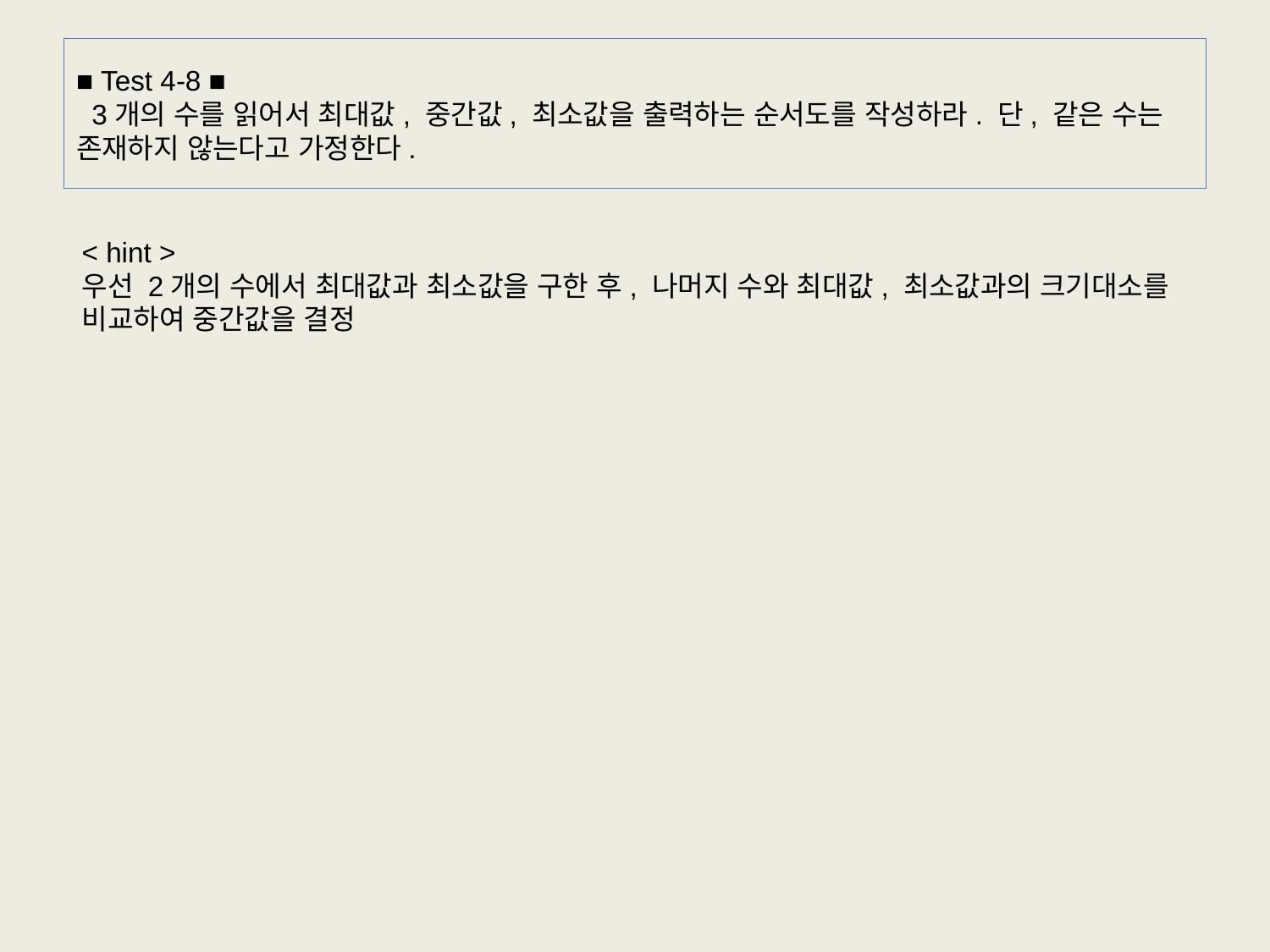

# ■ Test 4-8 ■   3개의 수를 읽어서 최대값, 중간값, 최소값을 출력하는 순서도를 작성하라. 단, 같은 수는 존재하지 않는다고 가정한다.
< hint >
우선 2개의 수에서 최대값과 최소값을 구한 후, 나머지 수와 최대값, 최소값과의 크기대소를 비교하여 중간값을 결정